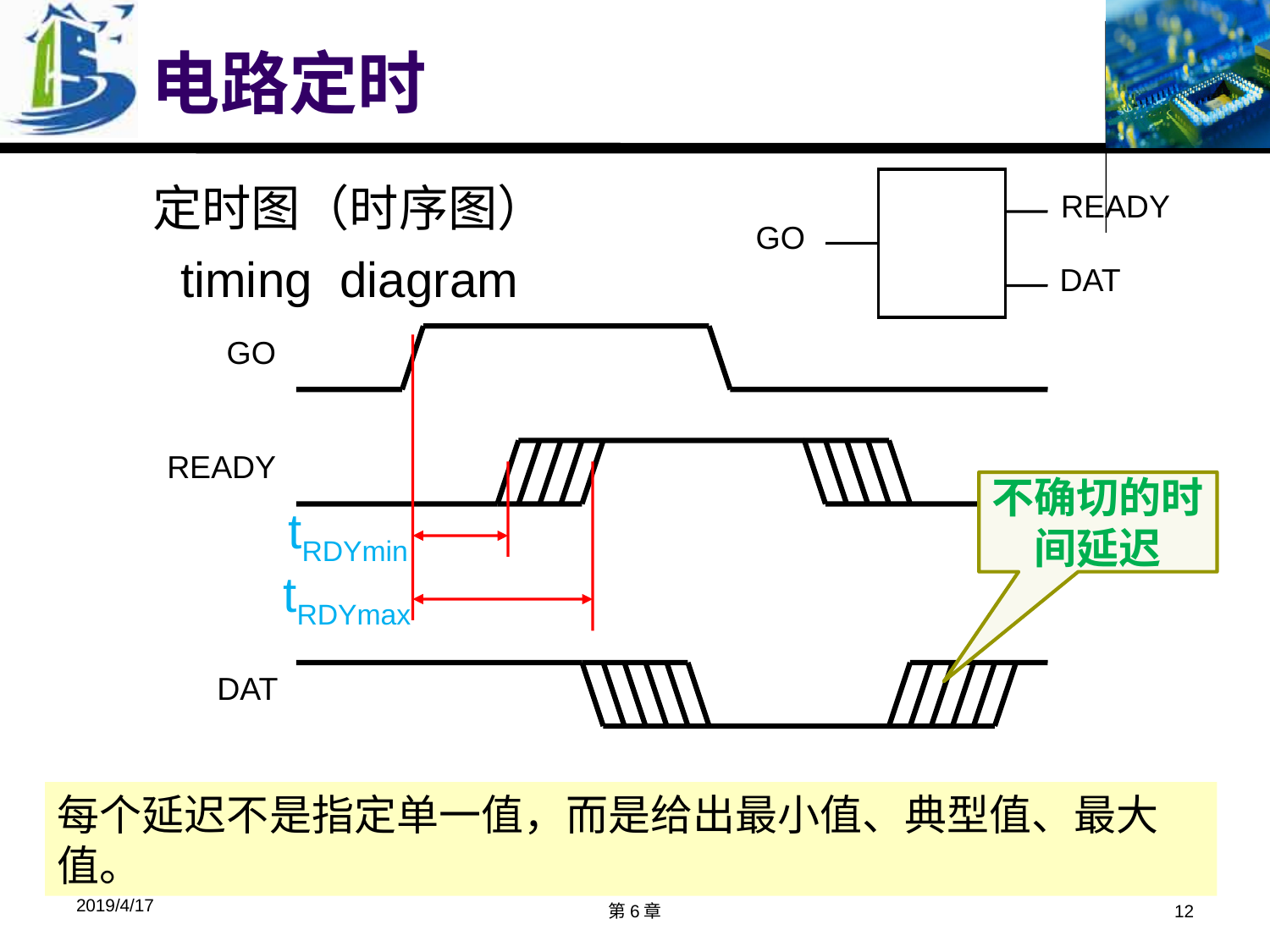

# 电路定时
定时图（时序图）
timing  diagram

READY
GO

DAT

GO

tRDYmin

tRDYmax

READY

不确切的时间延迟
DAT

每个延迟不是指定单一值，而是给出最小值、典型值、最大值。
2019/4/17
第6章
12